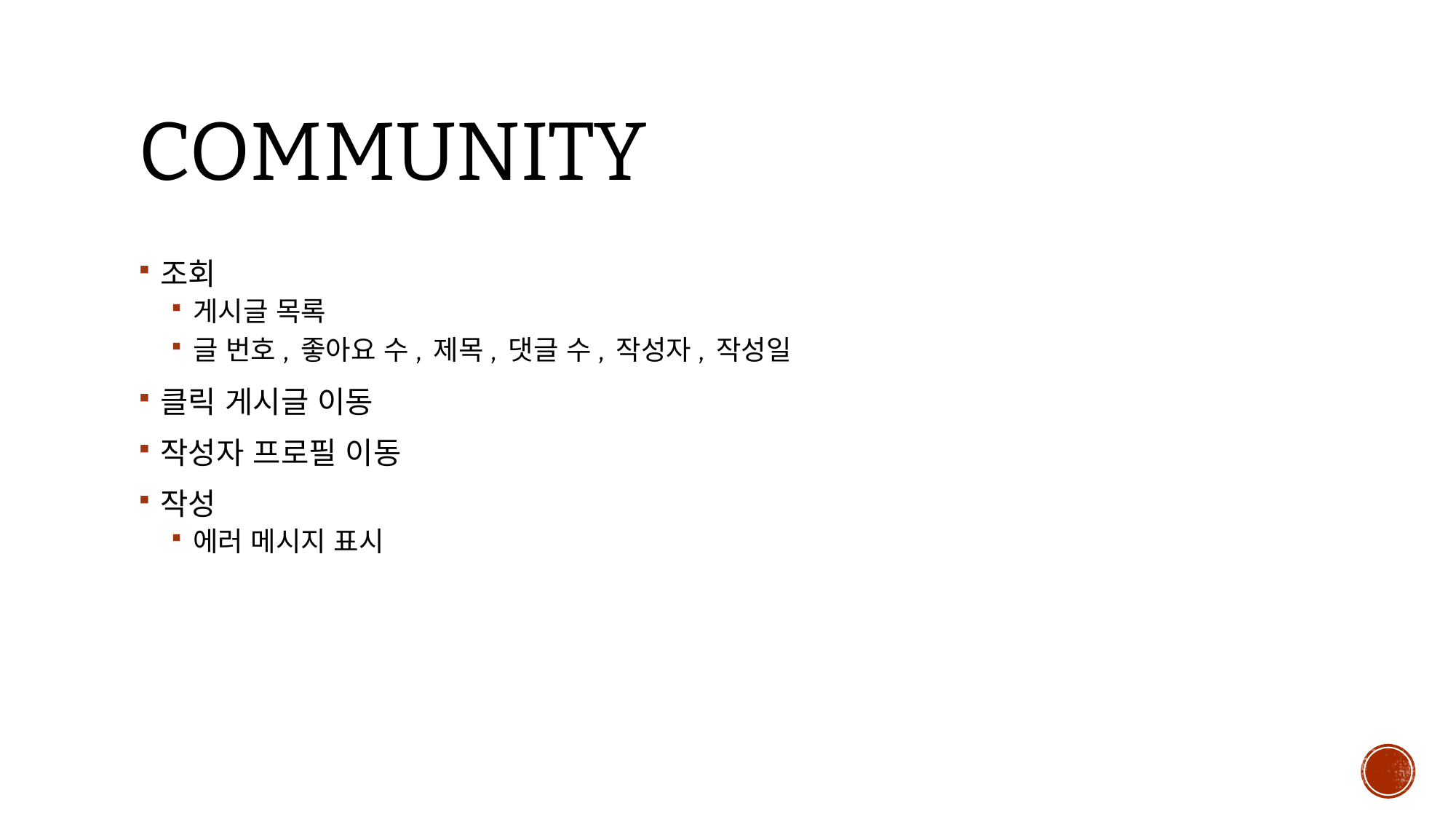

# Community
조회
게시글 목록
글 번호, 좋아요 수, 제목, 댓글 수, 작성자, 작성일
클릭 게시글 이동
작성자 프로필 이동
작성
에러 메시지 표시